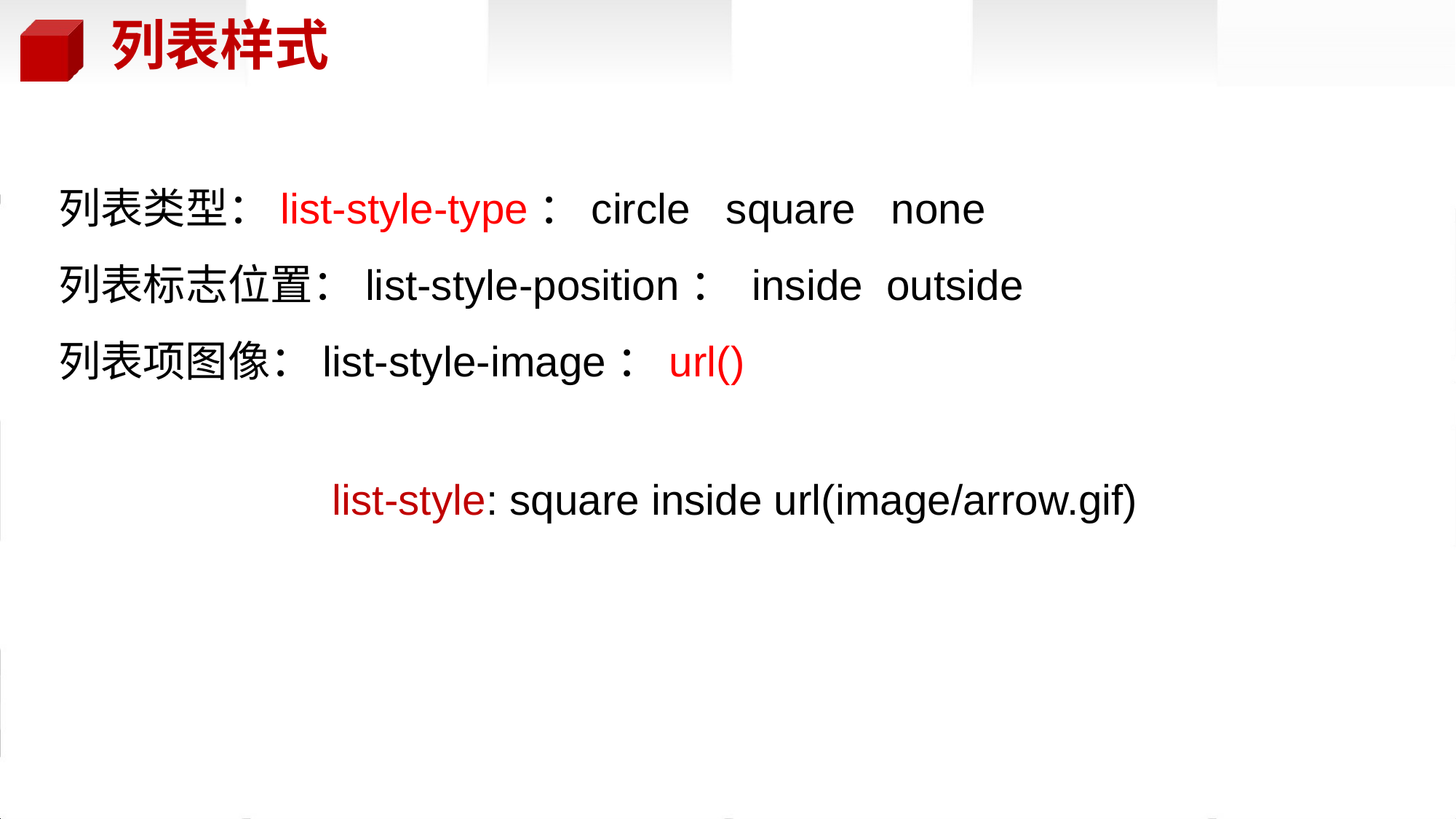

列表样式
列表类型：list-style-type：circle   square   none
列表标志位置：list-style-position： inside  outside
列表项图像：list-style-image：url()

list-style: square inside url(image/arrow.gif)